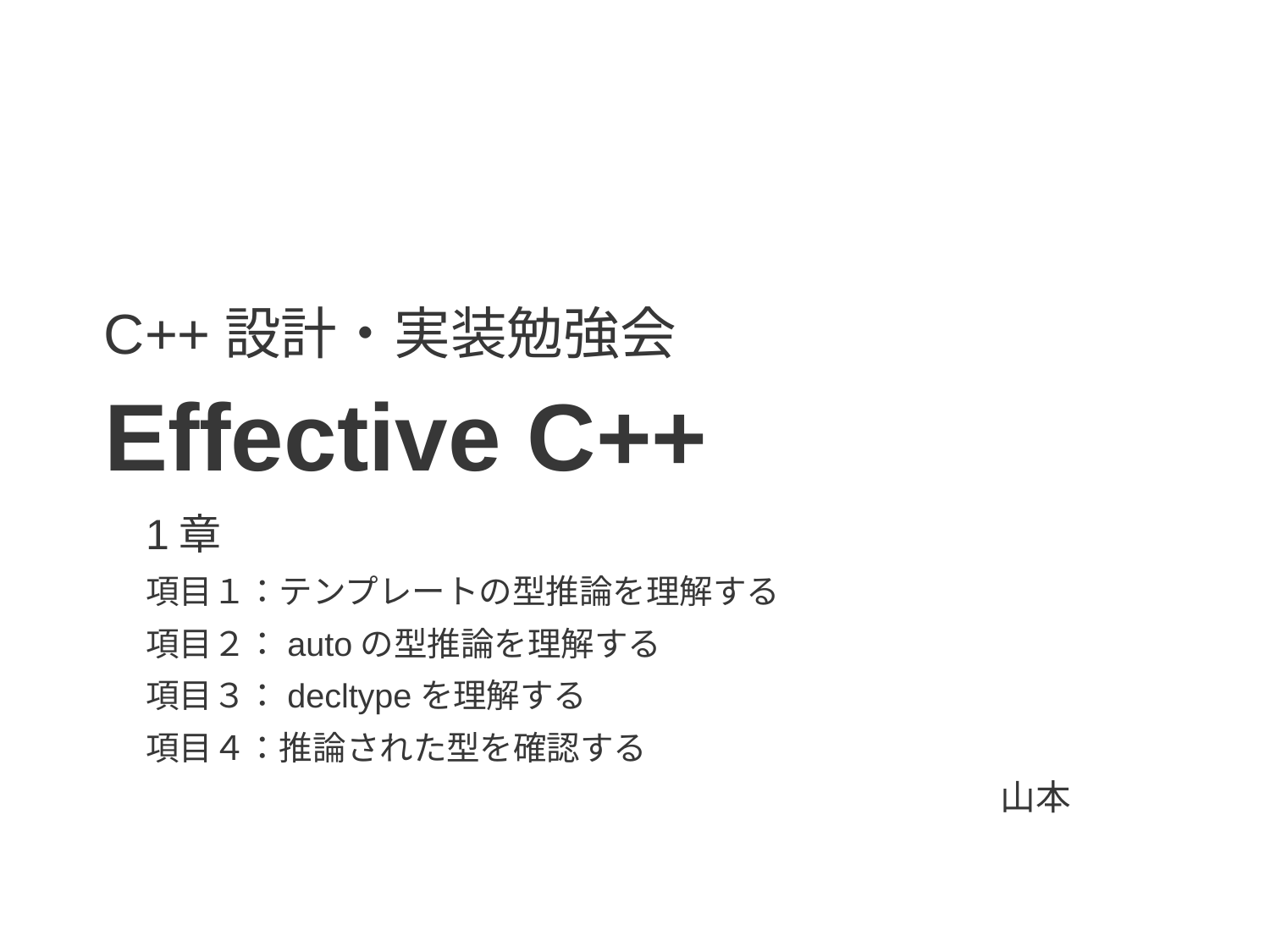

C++設計・実装勉強会
# Effective C++
1章
項目１：テンプレートの型推論を理解する
項目２：autoの型推論を理解する
項目３：decltypeを理解する
項目４：推論された型を確認する
山本